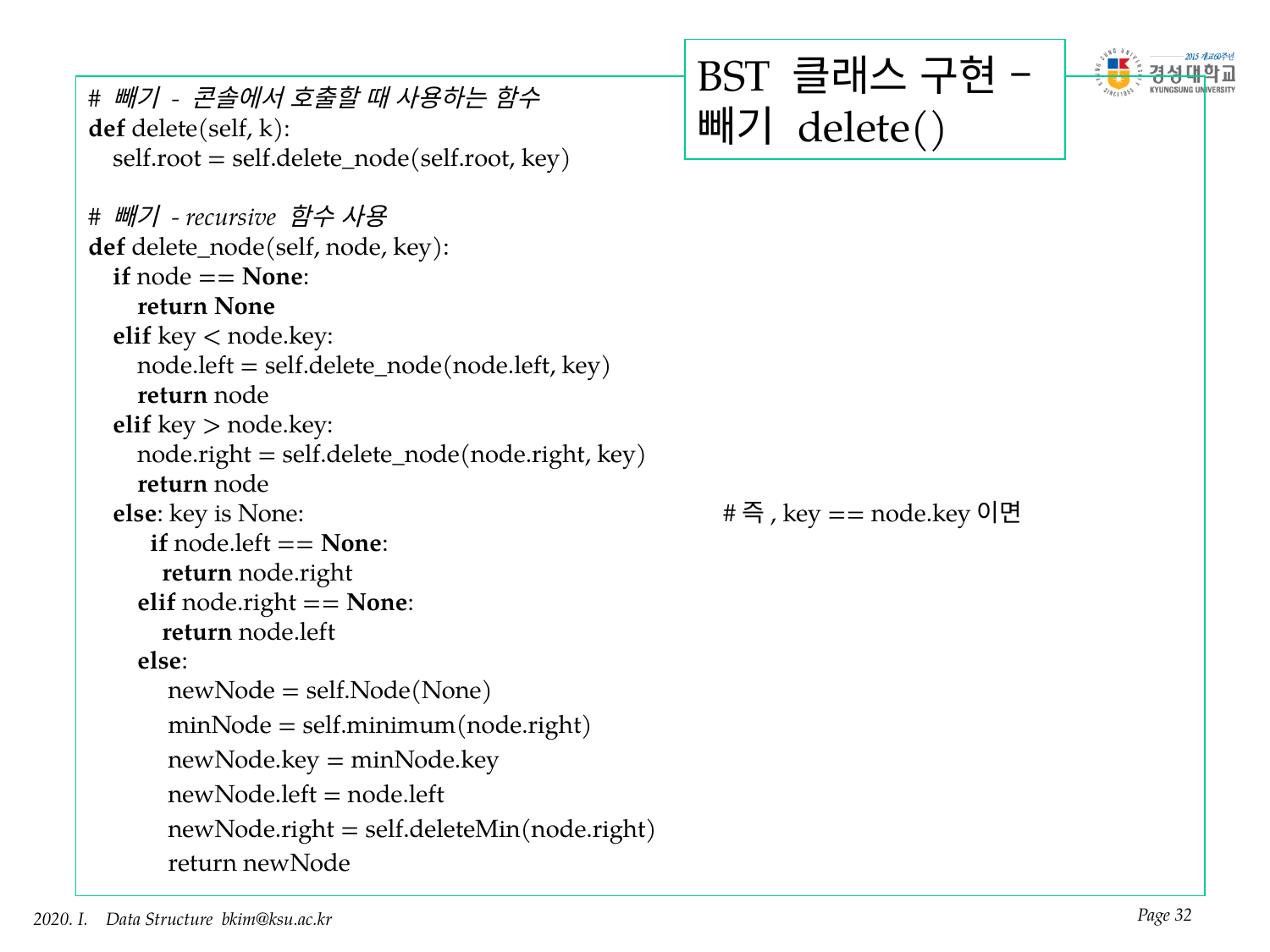

# BST 클래스 구현 – 빼기 delete()
# 빼기 - 콘솔에서 호출할 때 사용하는 함수 def delete(self, k): self.root = self.delete_node(self.root, key) # 빼기 - recursive 함수 사용 def delete_node(self, node, key): if node == None: return None elif key < node.key: node.left = self.delete_node(node.left, key) return node elif key > node.key: node.right = self.delete_node(node.right, key) return node else: key is None:				#즉, key == node.key이면 if node.left == None: return node.right elif node.right == None: return node.left else: newNode = self.Node(None)
             minNode = self.minimum(node.right)
             newNode.key = minNode.key
             newNode.left = node.left
             newNode.right = self.deleteMin(node.right)
             return newNode
Page 32